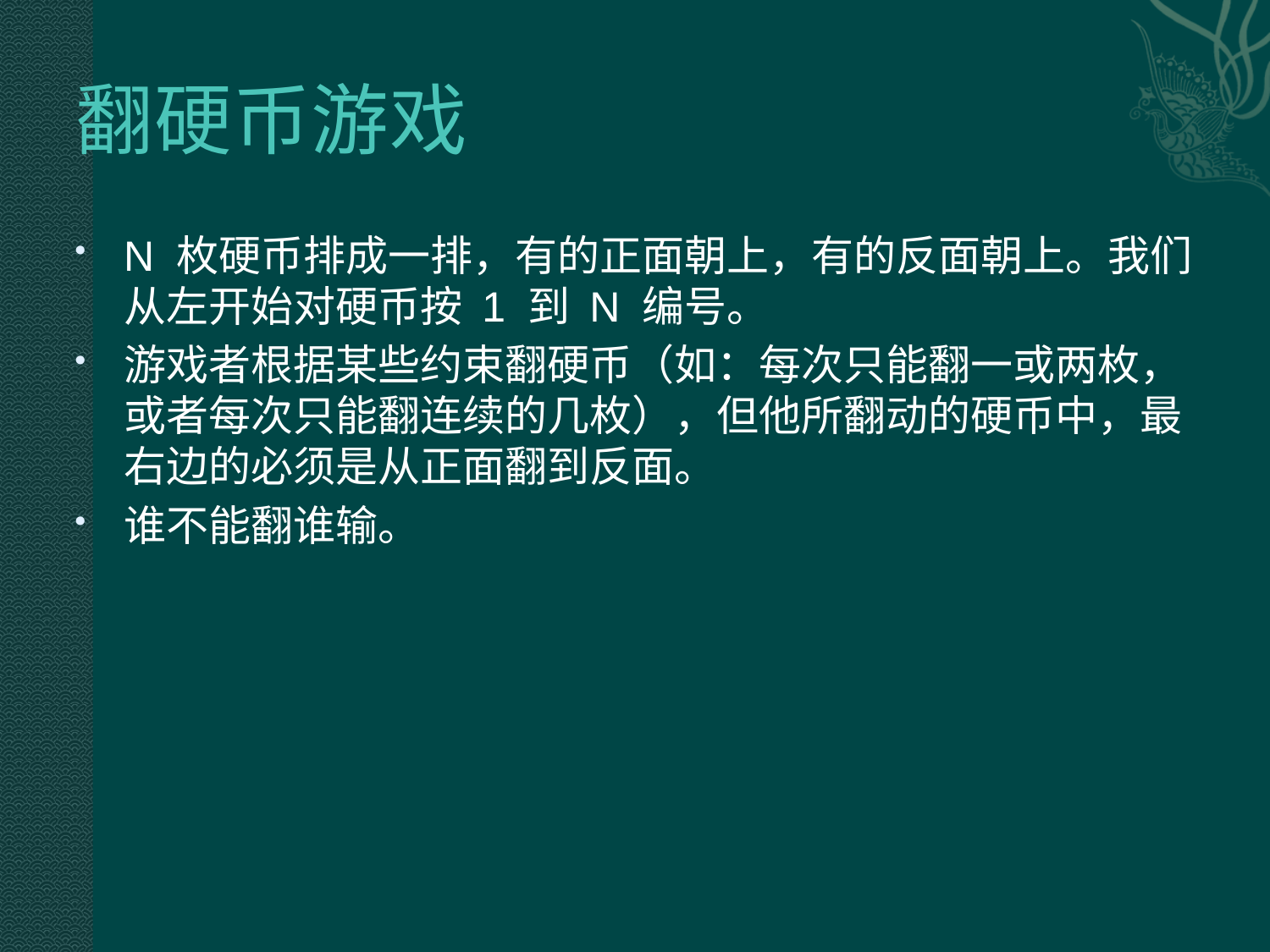

# 翻硬币游戏
N 枚硬币排成一排，有的正面朝上，有的反面朝上。我们从左开始对硬币按 1 到 N 编号。
游戏者根据某些约束翻硬币（如：每次只能翻一或两枚，或者每次只能翻连续的几枚），但他所翻动的硬币中，最右边的必须是从正面翻到反面。
谁不能翻谁输。